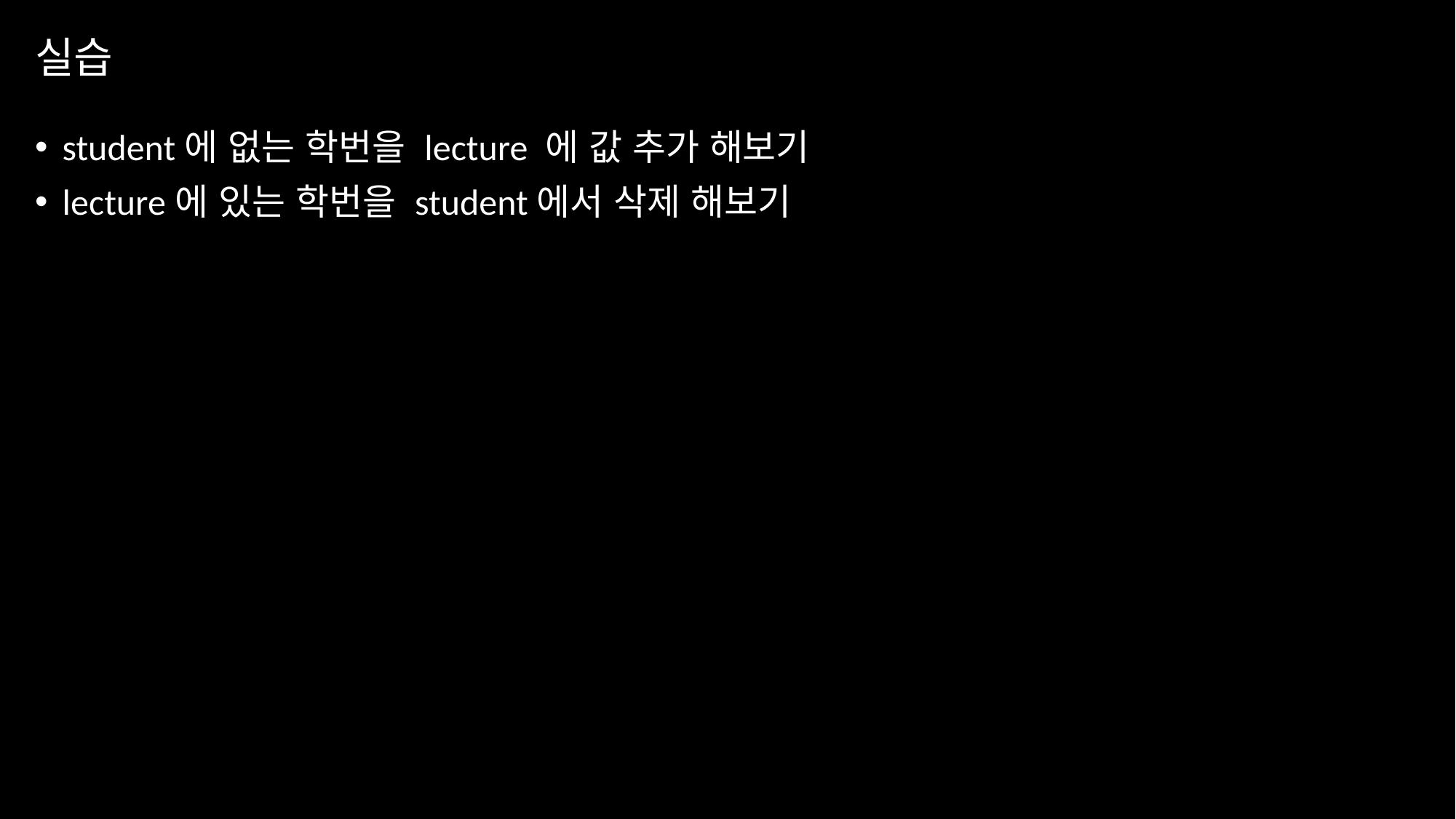

# 실습
student에 없는 학번을 lecture 에 값 추가 해보기
lecture에 있는 학번을 student에서 삭제 해보기